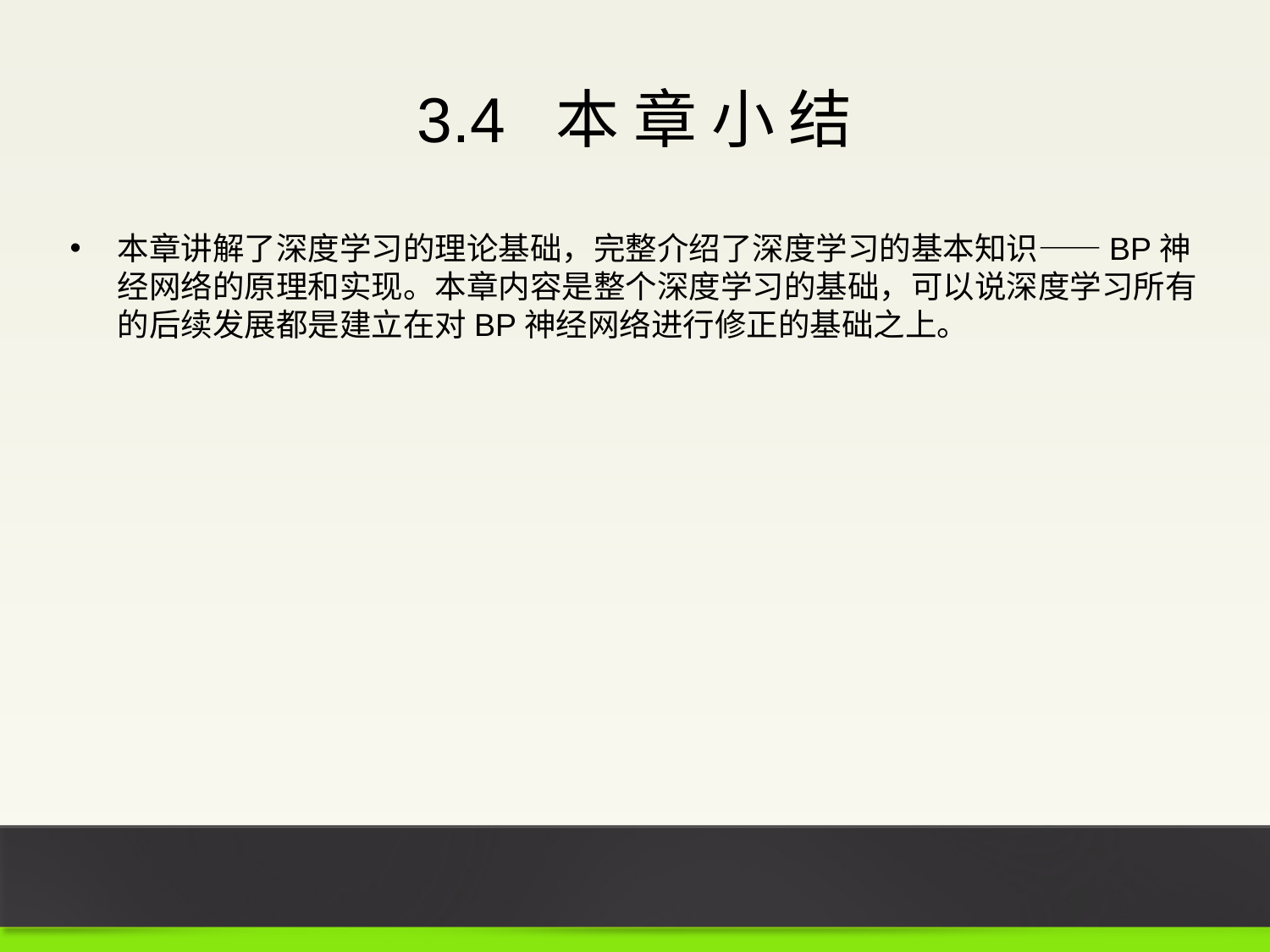

3.4  本 章 小 结
本章讲解了深度学习的理论基础，完整介绍了深度学习的基本知识——BP神经网络的原理和实现。本章内容是整个深度学习的基础，可以说深度学习所有的后续发展都是建立在对BP神经网络进行修正的基础之上。